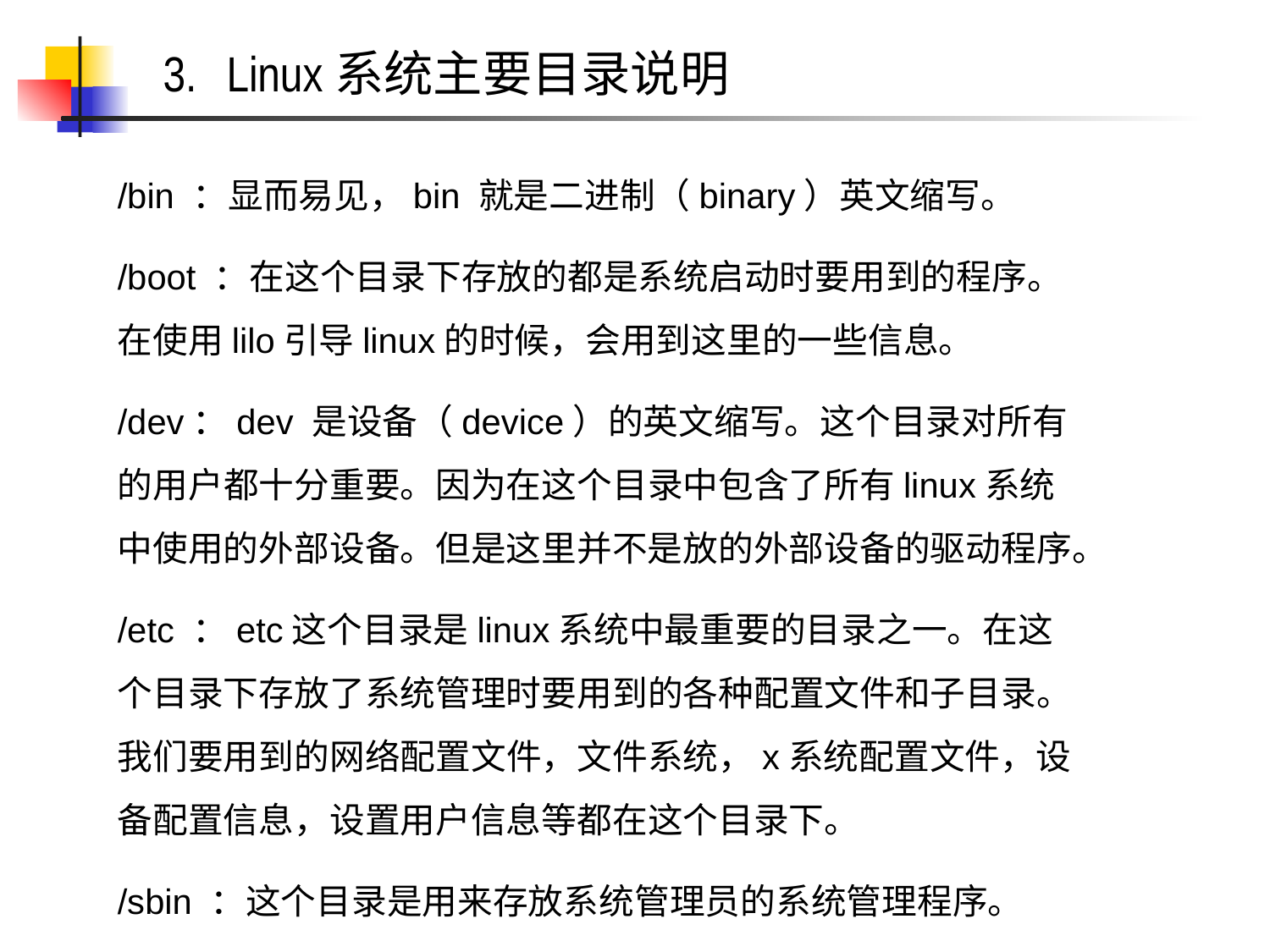

Linux系统主要目录说明
/bin ：显而易见，bin 就是二进制（binary）英文缩写。
/boot ：在这个目录下存放的都是系统启动时要用到的程序。在使用lilo引导linux的时候，会用到这里的一些信息。
/dev：dev 是设备（device）的英文缩写。这个目录对所有的用户都十分重要。因为在这个目录中包含了所有linux系统中使用的外部设备。但是这里并不是放的外部设备的驱动程序。
/etc ：etc这个目录是linux系统中最重要的目录之一。在这个目录下存放了系统管理时要用到的各种配置文件和子目录。我们要用到的网络配置文件，文件系统，x系统配置文件，设备配置信息，设置用户信息等都在这个目录下。
/sbin ：这个目录是用来存放系统管理员的系统管理程序。